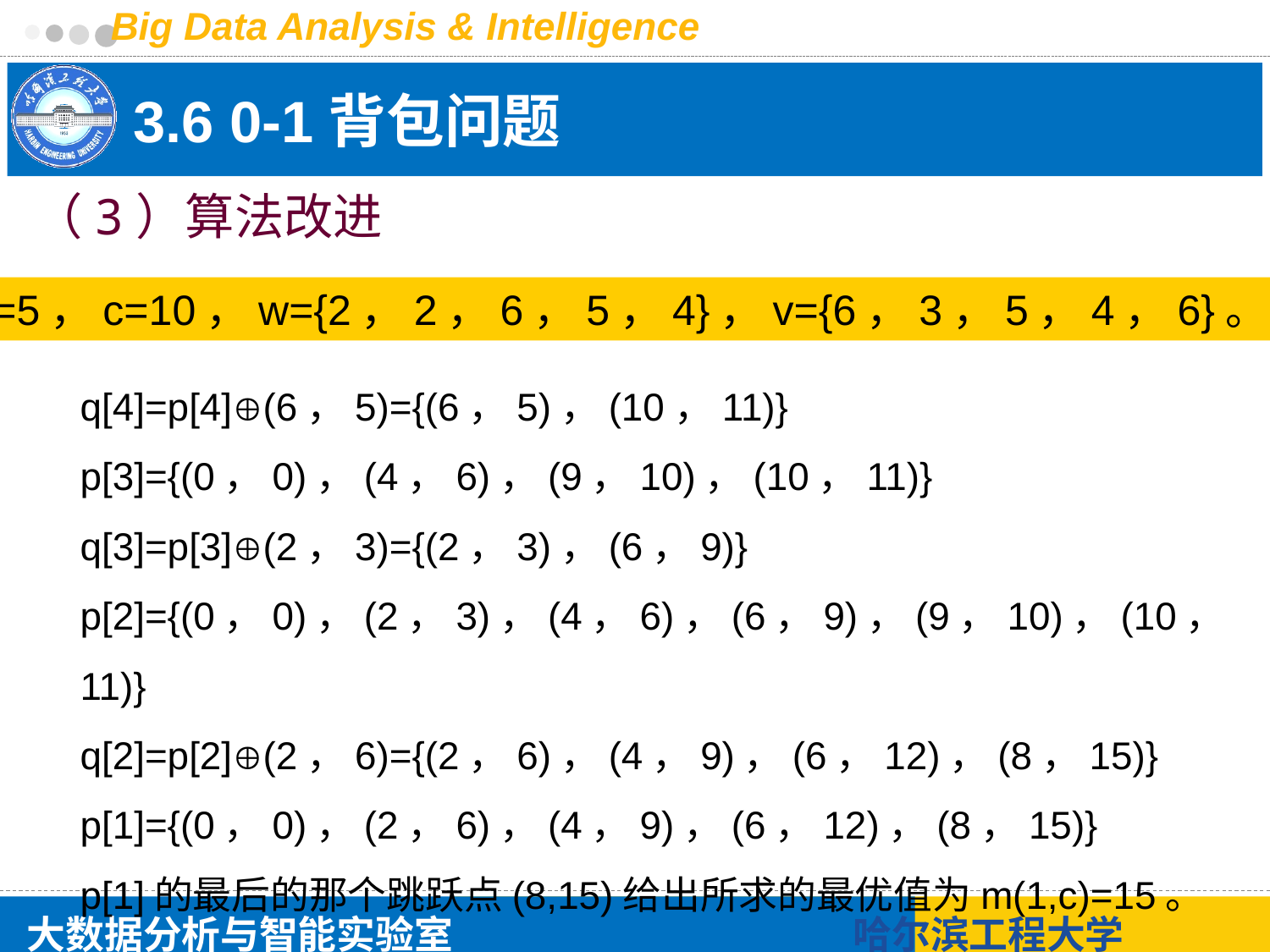

# 3.6 0-1背包问题
（3）算法改进
n=5，c=10，w={2，2，6，5，4}，v={6，3，5，4，6}。
q[4]=p[4]⊕(6，5)={(6，5)，(10，11)}
p[3]={(0，0)，(4，6)，(9，10)，(10，11)}
q[3]=p[3]⊕(2，3)={(2，3)，(6，9)}
p[2]={(0，0)，(2，3)，(4，6)，(6，9)，(9，10)，(10，11)}
q[2]=p[2]⊕(2，6)={(2，6)，(4，9)，(6，12)，(8，15)}
p[1]={(0，0)，(2，6)，(4，9)，(6，12)，(8，15)}
p[1]的最后的那个跳跃点(8,15)给出所求的最优值为m(1,c)=15。